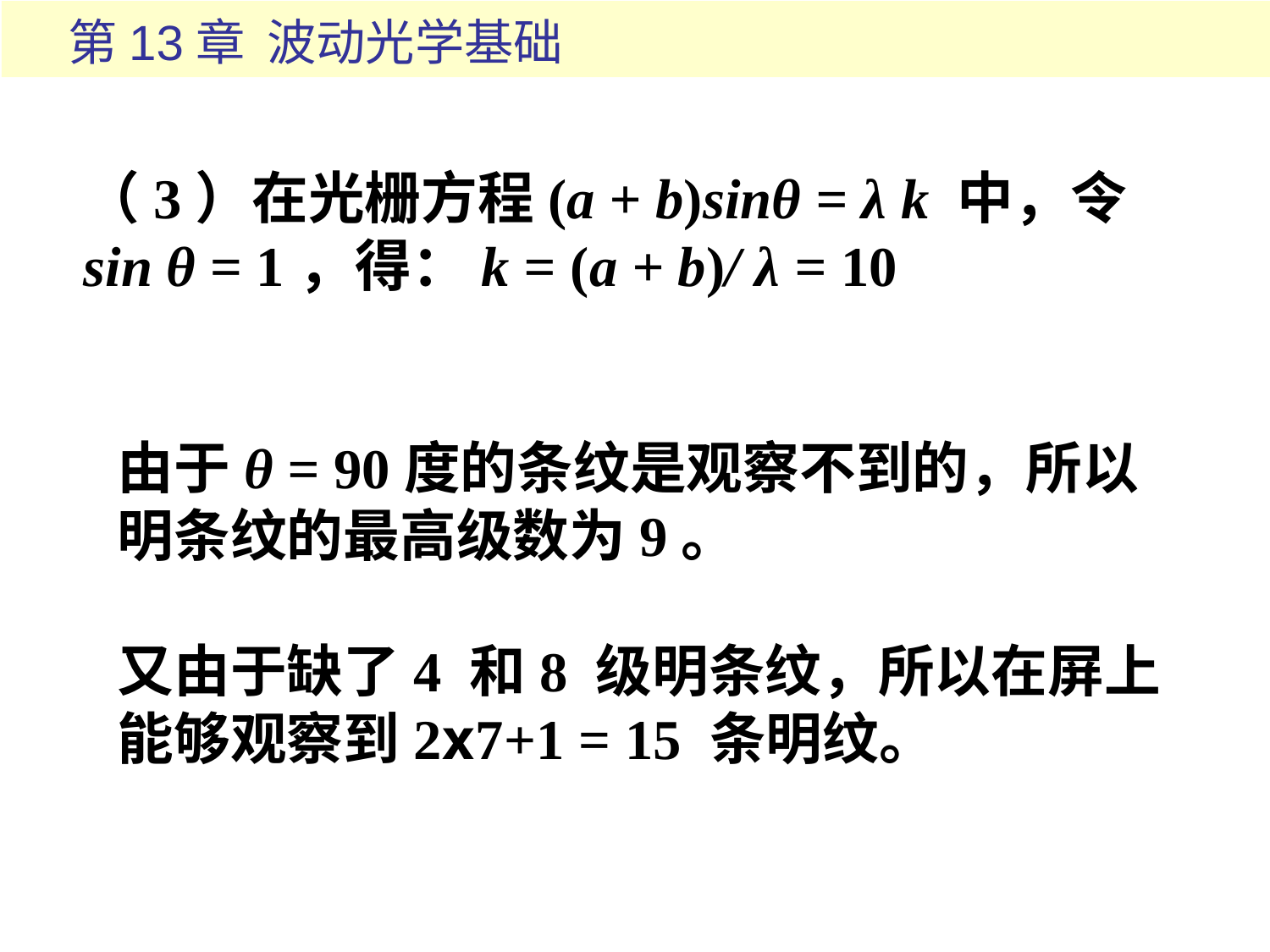

（3）在光栅方程(a + b)sinθ = λ k 中，令
sin θ = 1，得：k = (a + b)/ λ = 10
由于θ = 90度的条纹是观察不到的，所以明条纹的最高级数为9。

又由于缺了4 和8 级明条纹，所以在屏上能够观察到2x7+1 = 15 条明纹。